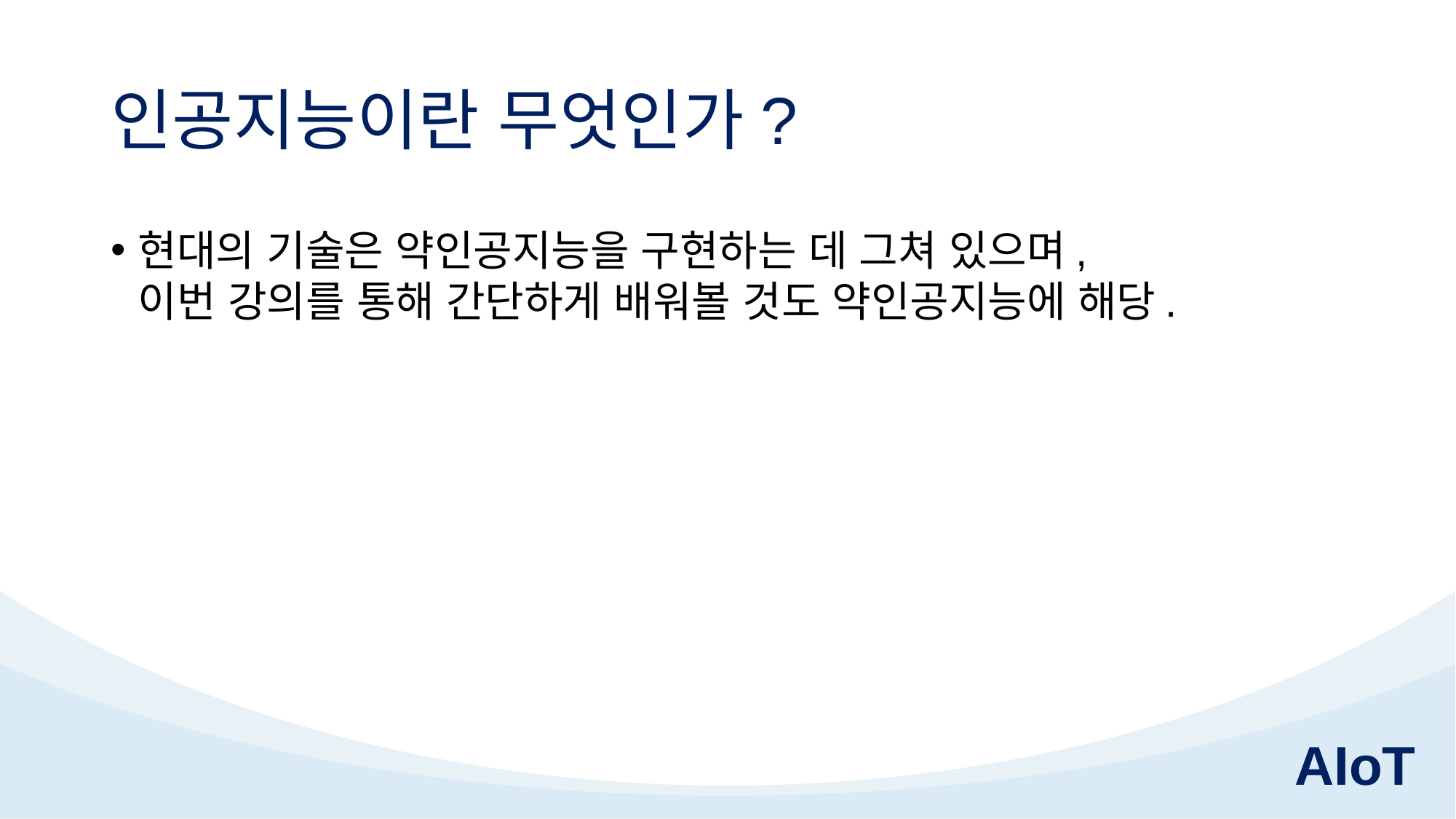

# 인공지능이란 무엇인가?
현대의 기술은 약인공지능을 구현하는 데 그쳐 있으며,
이번 강의를 통해 간단하게 배워볼 것도 약인공지능에 해당.